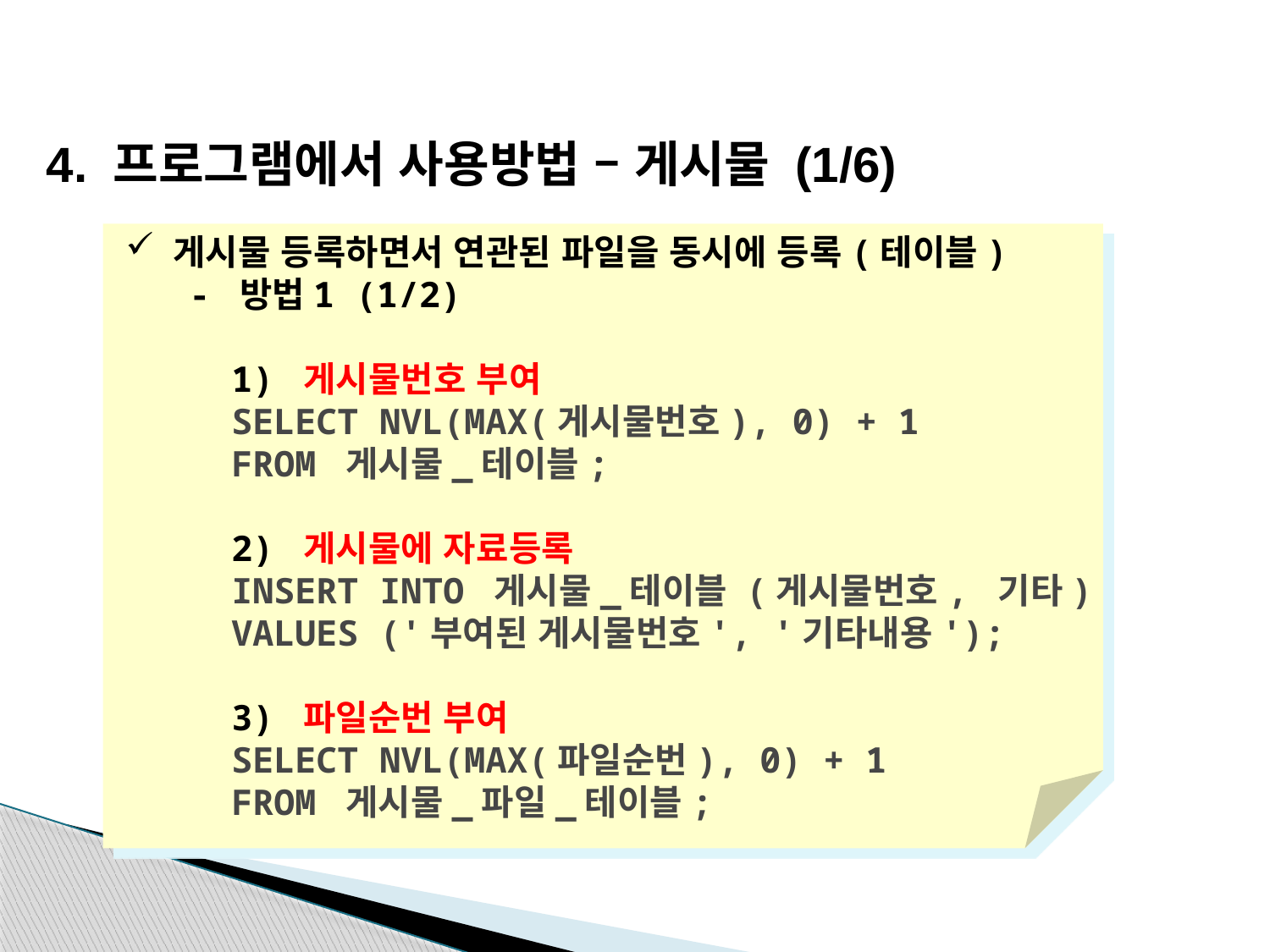

4. 프로그램에서 사용방법 – 게시물 (1/6)
게시물 등록하면서 연관된 파일을 동시에 등록(테이블)
   - 방법1 (1/2)

     1) 게시물번호 부여
     SELECT NVL(MAX(게시물번호), 0) + 1
     FROM 게시물_테이블;

     2) 게시물에 자료등록
     INSERT INTO 게시물_테이블 (게시물번호, 기타)
     VALUES ('부여된 게시물번호', '기타내용');

     3) 파일순번 부여
     SELECT NVL(MAX(파일순번), 0) + 1
     FROM 게시물_파일_테이블;